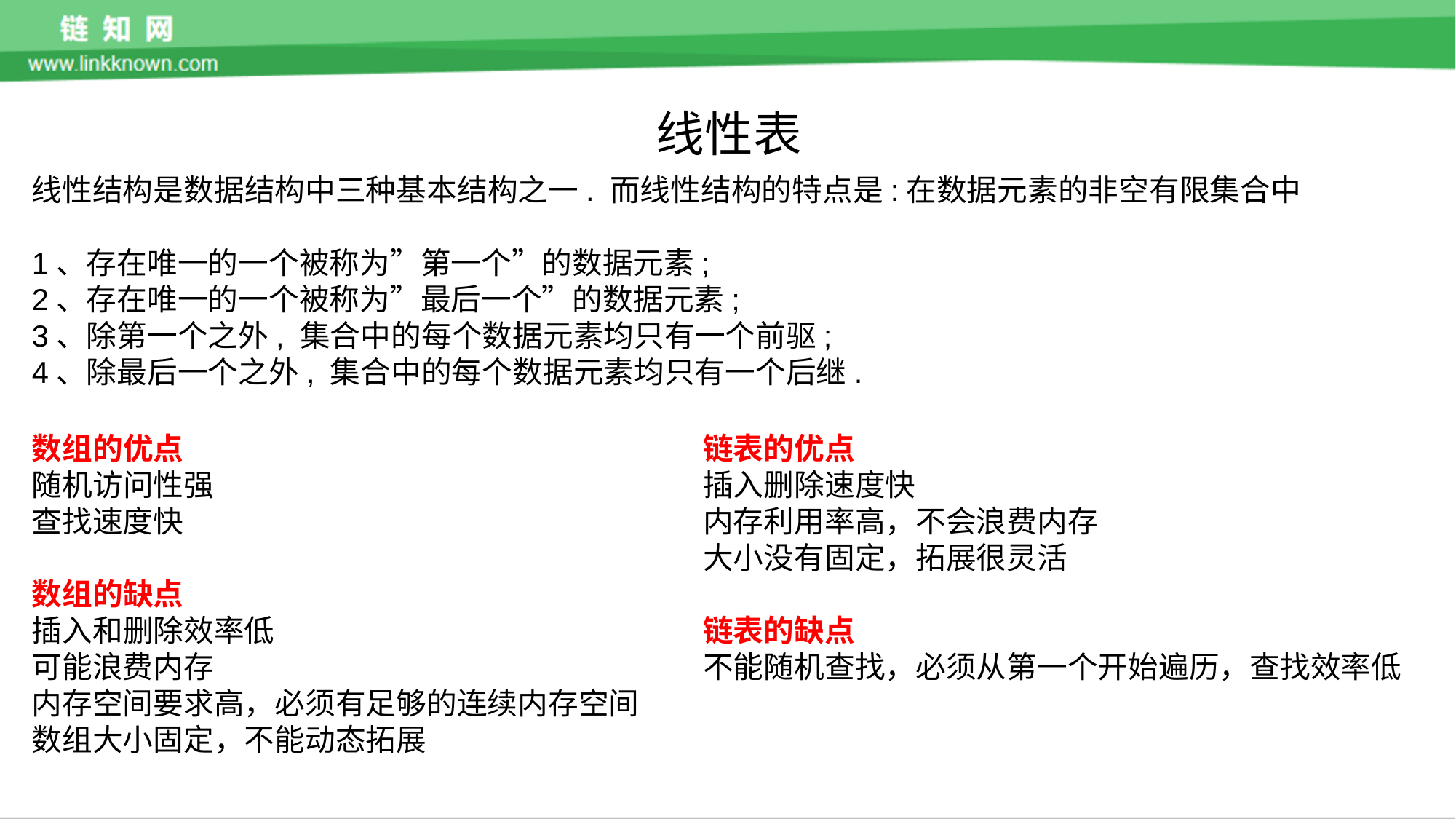

线性表
线性结构是数据结构中三种基本结构之一. 而线性结构的特点是:在数据元素的非空有限集合中

1、存在唯一的一个被称为”第一个”的数据元素;
2、存在唯一的一个被称为”最后一个”的数据元素;
3、除第一个之外, 集合中的每个数据元素均只有一个前驱;
4、除最后一个之外, 集合中的每个数据元素均只有一个后继.
数组的优点
随机访问性强
查找速度快

数组的缺点
插入和删除效率低
可能浪费内存
内存空间要求高，必须有足够的连续内存空间
数组大小固定，不能动态拓展
链表的优点
插入删除速度快
内存利用率高，不会浪费内存
大小没有固定，拓展很灵活

链表的缺点
不能随机查找，必须从第一个开始遍历，查找效率低